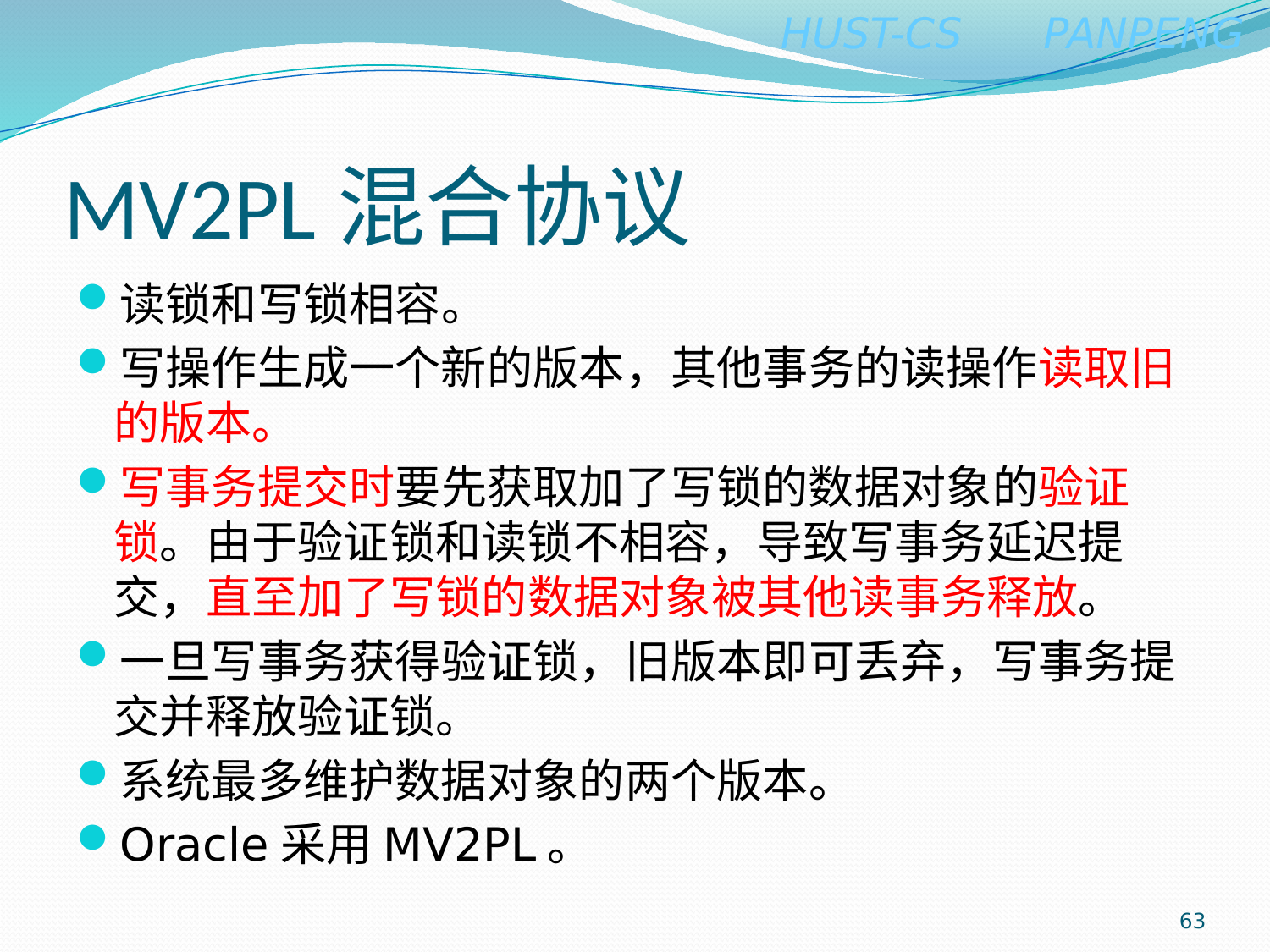

# MV2PL混合协议
读锁和写锁相容。
写操作生成一个新的版本，其他事务的读操作读取旧的版本。
写事务提交时要先获取加了写锁的数据对象的验证锁。由于验证锁和读锁不相容，导致写事务延迟提交，直至加了写锁的数据对象被其他读事务释放。
一旦写事务获得验证锁，旧版本即可丢弃，写事务提交并释放验证锁。
系统最多维护数据对象的两个版本。
Oracle采用MV2PL。
63